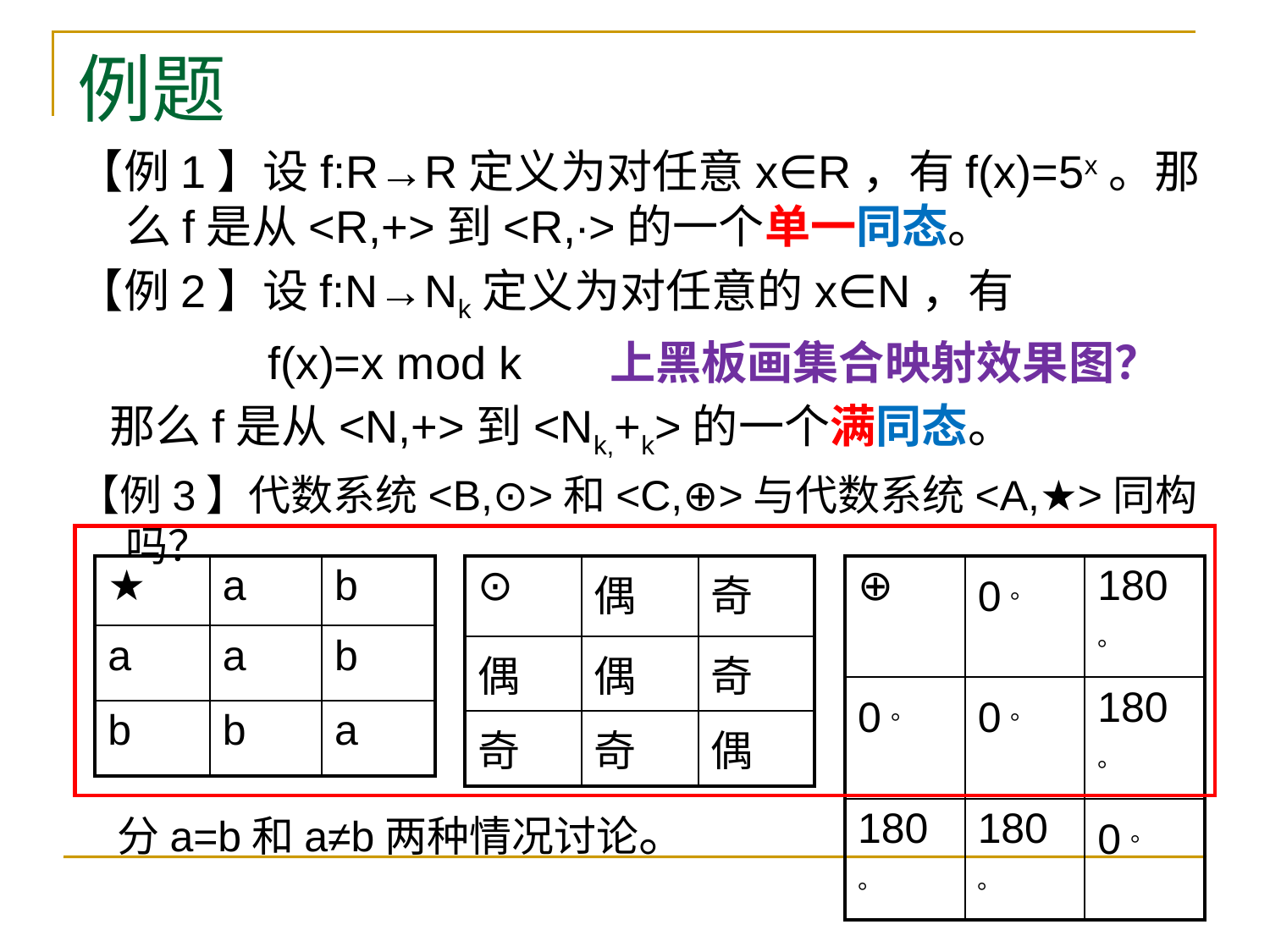

# 例题
【例1】设f:R→R定义为对任意x∈R，有f(x)=5x。那么f是从<R,+>到<R,∙>的一个单一同态。
【例2】设f:N→Nk定义为对任意的x∈N，有
               f(x)=x mod k      上黑板画集合映射效果图？
  那么f是从<N,+>到<Nk,+k>的一个满同态。
【例3】代数系统<B,⊙>和<C,⊕>与代数系统<A,★>同构吗？

| ★ | a | b |
| --- | --- | --- |
| a | a | b |
| b | b | a |
| ⊙ | 偶 | 奇 |
| --- | --- | --- |
| 偶 | 偶 | 奇 |
| 奇 | 奇 | 偶 |
| ⊕ | 0。 | 180。 |
| --- | --- | --- |
| 0。 | 0。 | 180。 |
| 180。 | 180。 | 0。 |
分a=b和a≠b两种情况讨论。